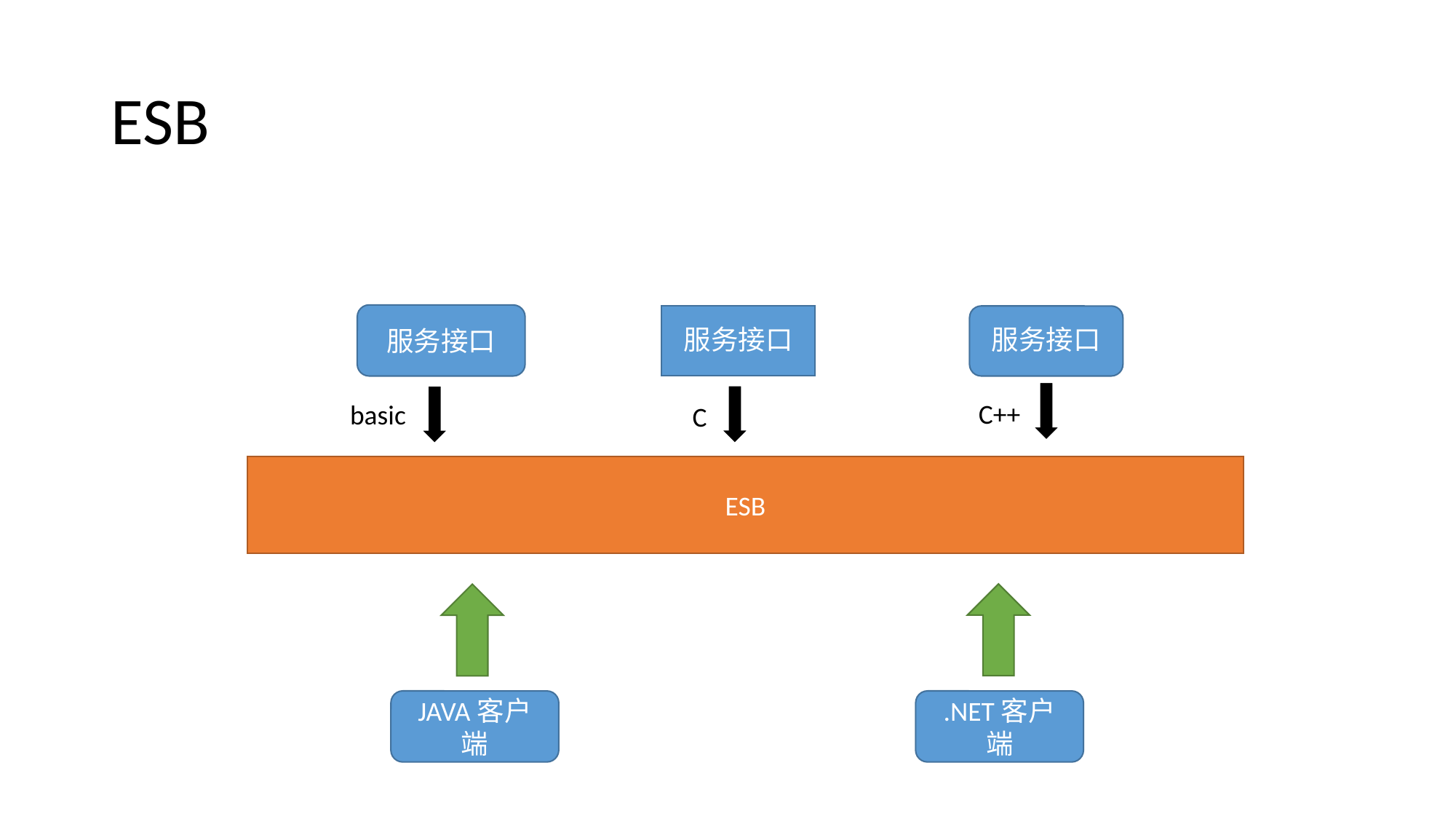

# ESB
服务接口
服务接口
服务接口

C++
basic
C
ESB

.NET客户端
JAVA客户端